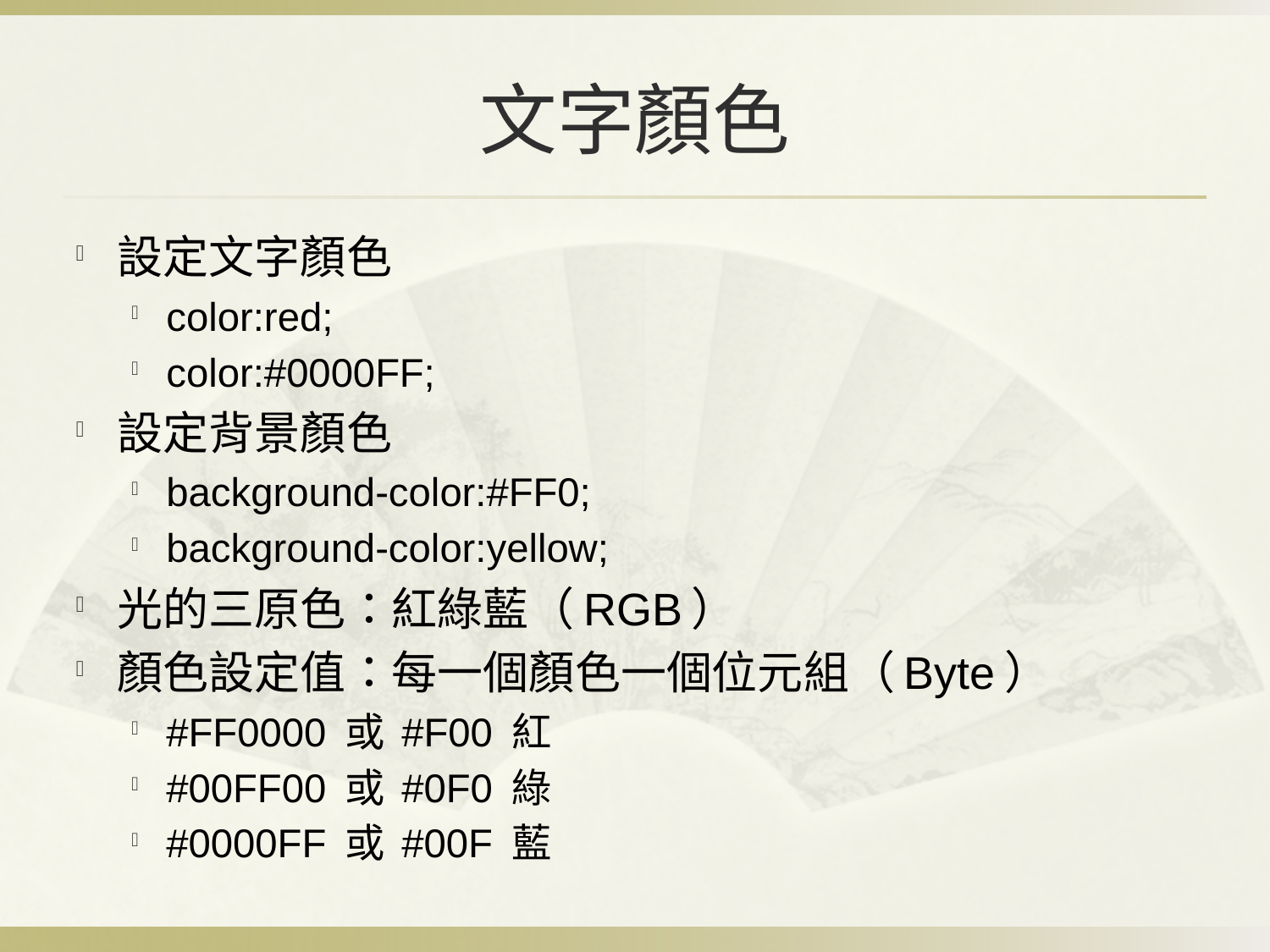

# 文字顏色
設定文字顏色
color:red;
color:#0000FF;
設定背景顏色
background-color:#FF0;
background-color:yellow;
光的三原色：紅綠藍（RGB）
顏色設定值：每一個顏色一個位元組（Byte）
#FF0000 或 #F00 紅
#00FF00 或 #0F0 綠
#0000FF 或 #00F 藍